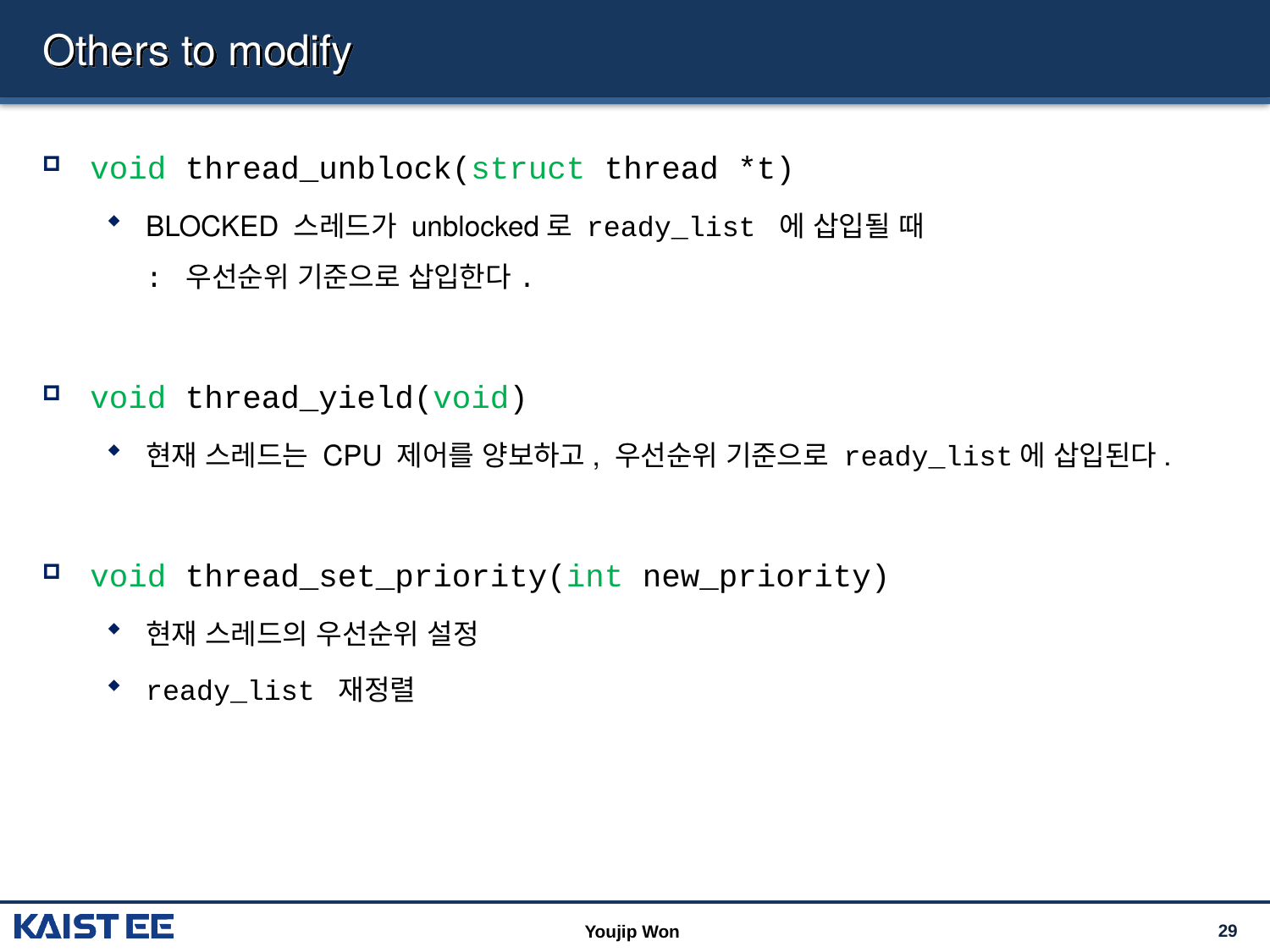

# Others to modify
void thread_unblock(struct thread *t)
BLOCKED 스레드가 unblocked로 ready_list 에 삽입될 때
: 우선순위 기준으로 삽입한다.

void thread_yield(void)
현재 스레드는 CPU 제어를 양보하고, 우선순위 기준으로 ready_list에 삽입된다.

void thread_set_priority(int new_priority)
현재 스레드의 우선순위 설정
ready_list 재정렬
Youjip Won
29